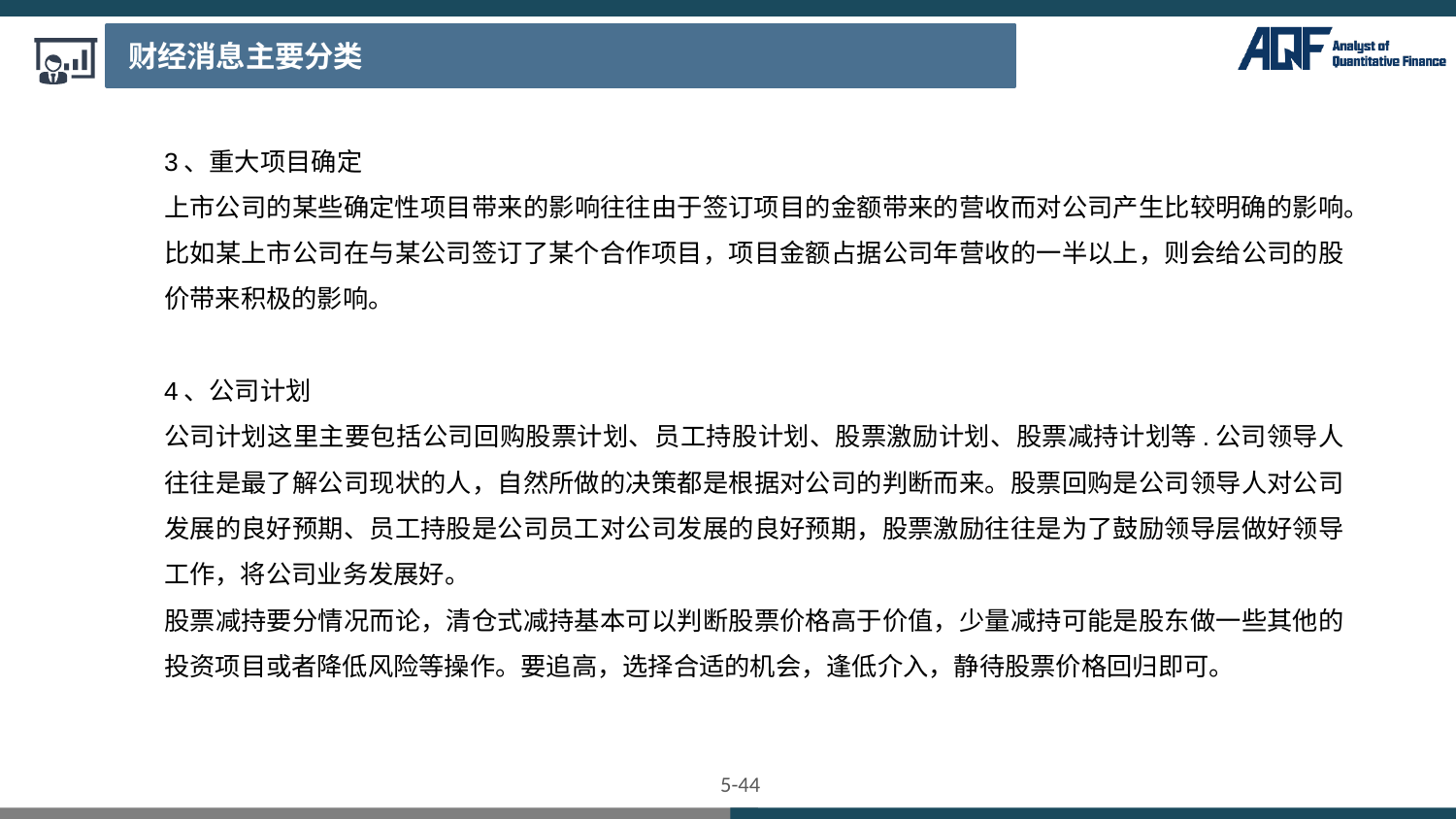

财经消息主要分类
3、重大项目确定
上市公司的某些确定性项目带来的影响往往由于签订项目的金额带来的营收而对公司产生比较明确的影响。
比如某上市公司在与某公司签订了某个合作项目，项目金额占据公司年营收的一半以上，则会给公司的股价带来积极的影响。

4、公司计划
公司计划这里主要包括公司回购股票计划、员工持股计划、股票激励计划、股票减持计划等.公司领导人往往是最了解公司现状的人，自然所做的决策都是根据对公司的判断而来。股票回购是公司领导人对公司发展的良好预期、员工持股是公司员工对公司发展的良好预期，股票激励往往是为了鼓励领导层做好领导工作，将公司业务发展好。
股票减持要分情况而论，清仓式减持基本可以判断股票价格高于价值，少量减持可能是股东做一些其他的投资项目或者降低风险等操作。要追高，选择合适的机会，逢低介入，静待股票价格回归即可。